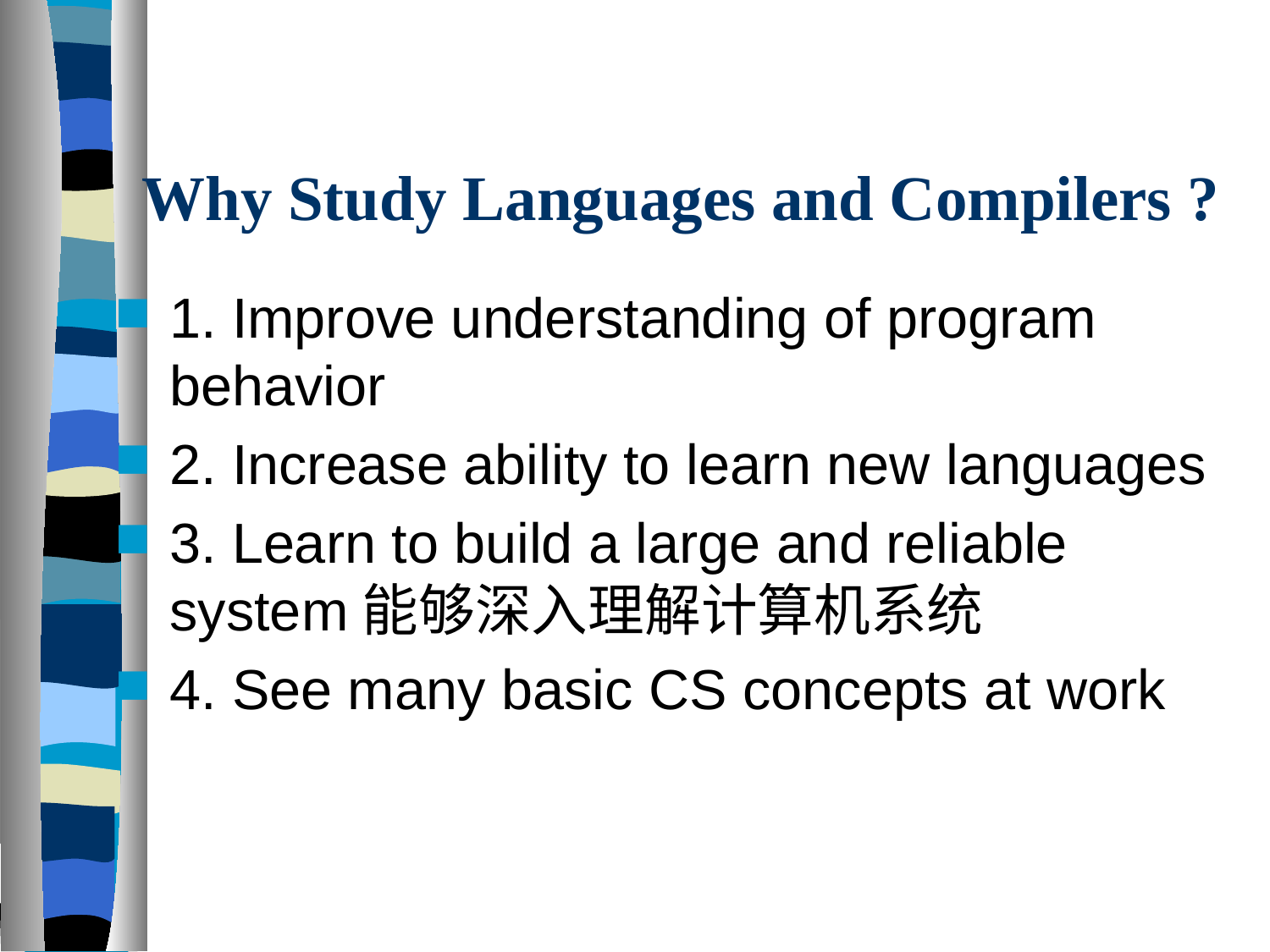

# Why Study Languages and Compilers ?
1. Improve understanding of program behavior
2. Increase ability to learn new languages
3. Learn to build a large and reliable system能够深入理解计算机系统
4. See many basic CS concepts at work